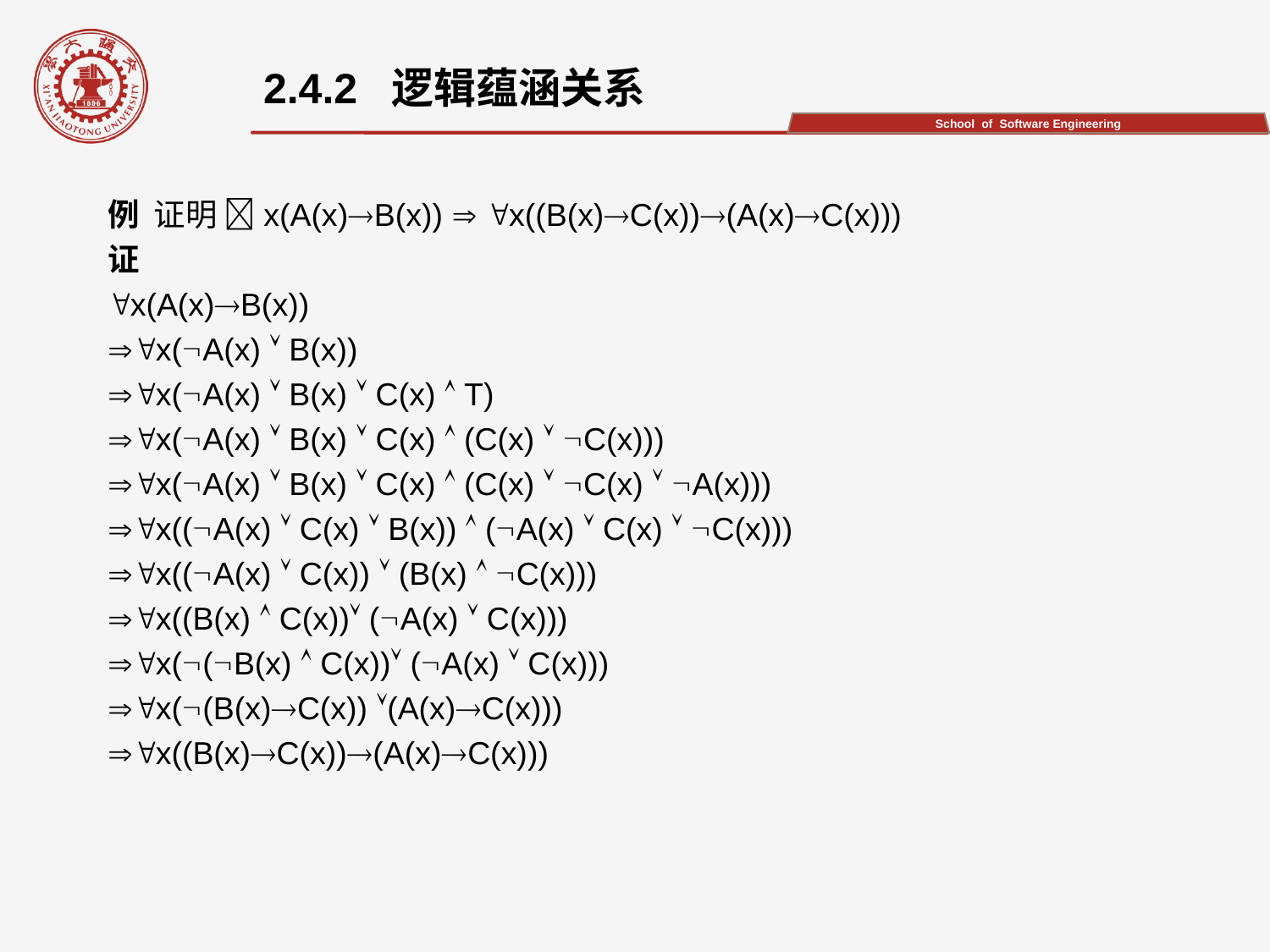

2.4.2  逻辑蕴涵关系
例  证明 ∀x(A(x)→B(x)) ⇒ ∀x((B(x)→C(x))→(A(x)→C(x)))
证
∀x(A(x)→B(x))
⇒∀x(¬A(x) ∨ B(x))
⇒∀x(¬A(x) ∨ B(x) ∨ C(x) ∧ T)
⇒∀x(¬A(x) ∨ B(x) ∨ C(x) ∧ (C(x) ∨ ¬C(x)))
⇒∀x(¬A(x) ∨ B(x) ∨ C(x) ∧ (C(x) ∨ ¬C(x) ∨ ¬A(x)))
⇒∀x((¬A(x) ∨ C(x) ∨ B(x)) ∧ (¬A(x) ∨ C(x) ∨ ¬C(x)))
⇒∀x((¬A(x) ∨ C(x)) ∨ (B(x) ∧ ¬C(x)))
⇒∀x((B(x) ∧ C(x))∨ (¬A(x) ∨ C(x)))
⇒∀x(¬(¬B(x) ∧ C(x))∨ (¬A(x) ∨ C(x)))
⇒∀x(¬(B(x)→C(x)) ∨(A(x)→C(x)))
⇒∀x((B(x)→C(x))→(A(x)→C(x)))